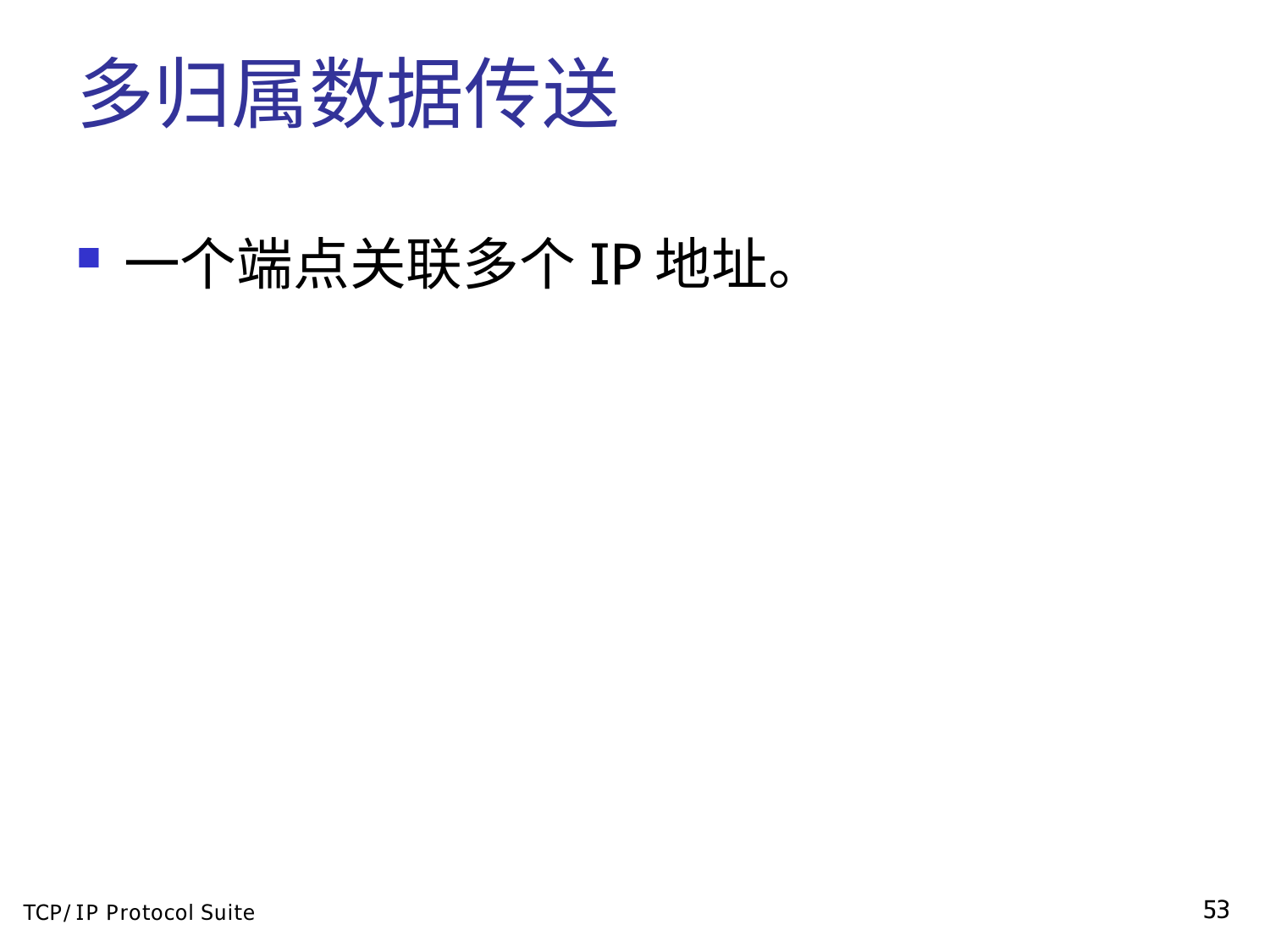

# 多归属数据传送
一个端点关联多个IP地址。
53
TCP/IP Protocol Suite